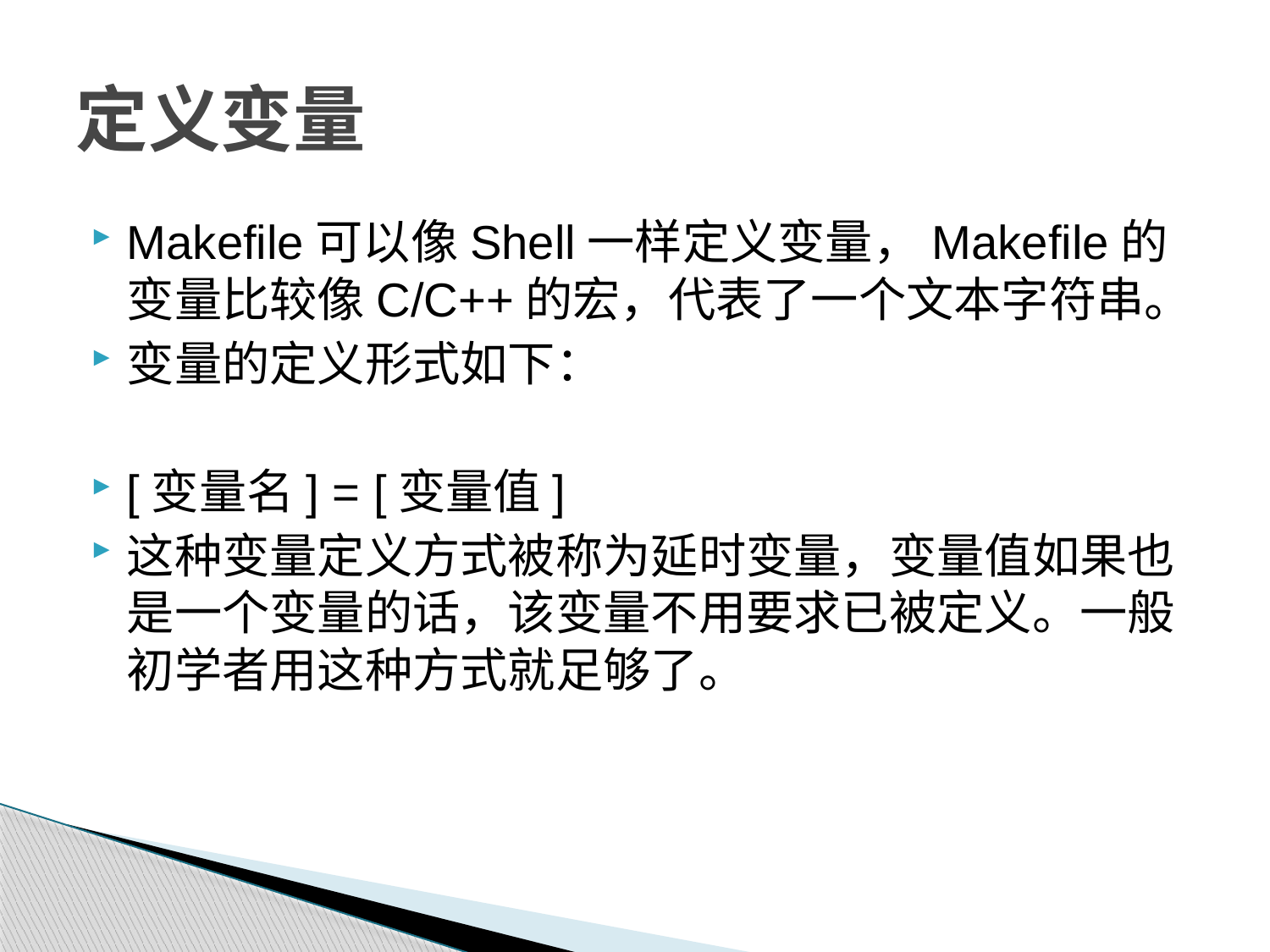

# 定义变量
Makefile可以像Shell一样定义变量，Makefile的变量比较像C/C++的宏，代表了一个文本字符串。
变量的定义形式如下：

[变量名] = [变量值]
这种变量定义方式被称为延时变量，变量值如果也是一个变量的话，该变量不用要求已被定义。一般初学者用这种方式就足够了。